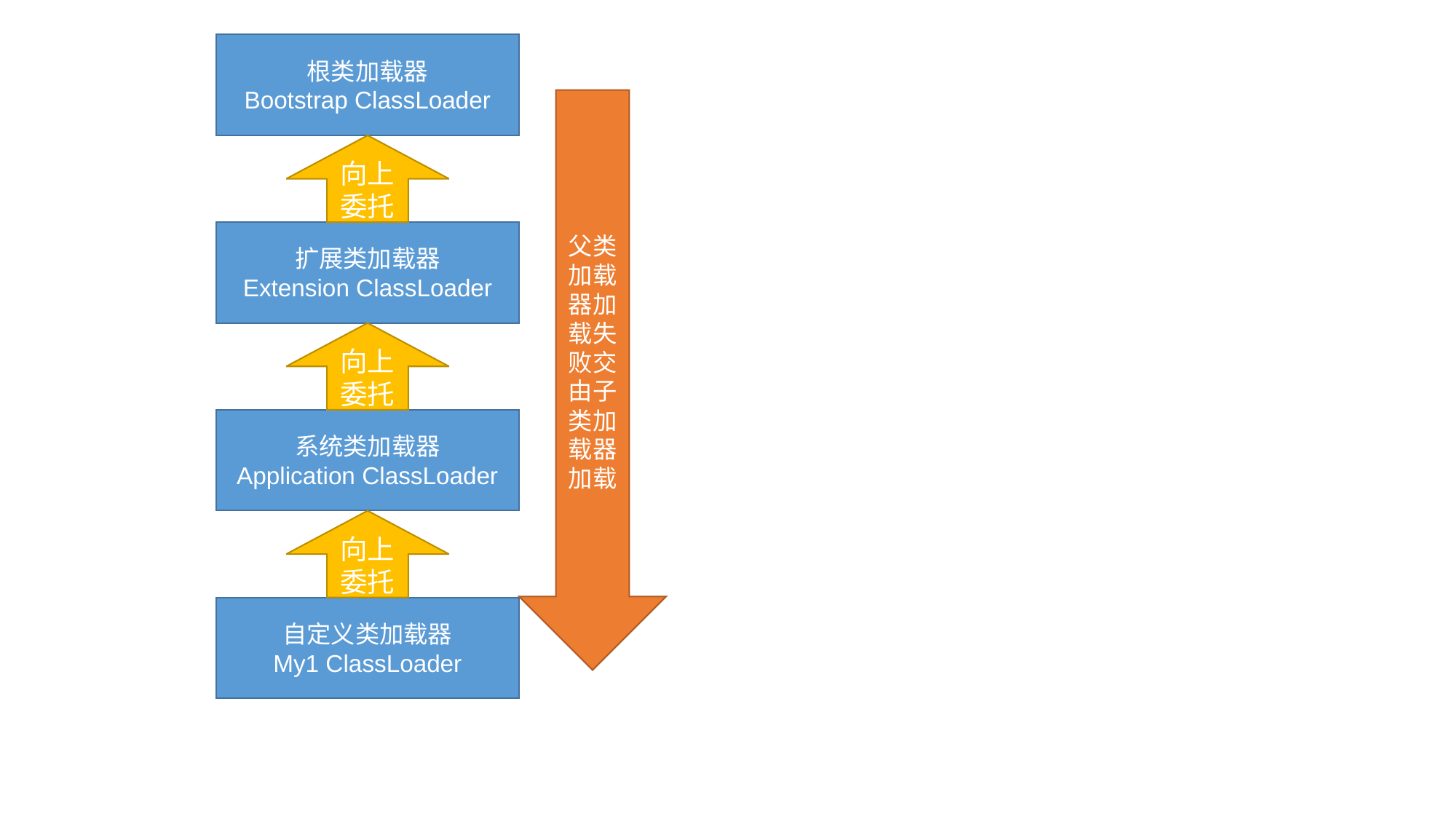

根类加载器
Bootstrap ClassLoader
父类加载器加载失败交由子类加载器加载
向上委托
扩展类加载器
Extension ClassLoader
向上委托
系统类加载器
Application ClassLoader
向上委托
自定义类加载器
My1 ClassLoader